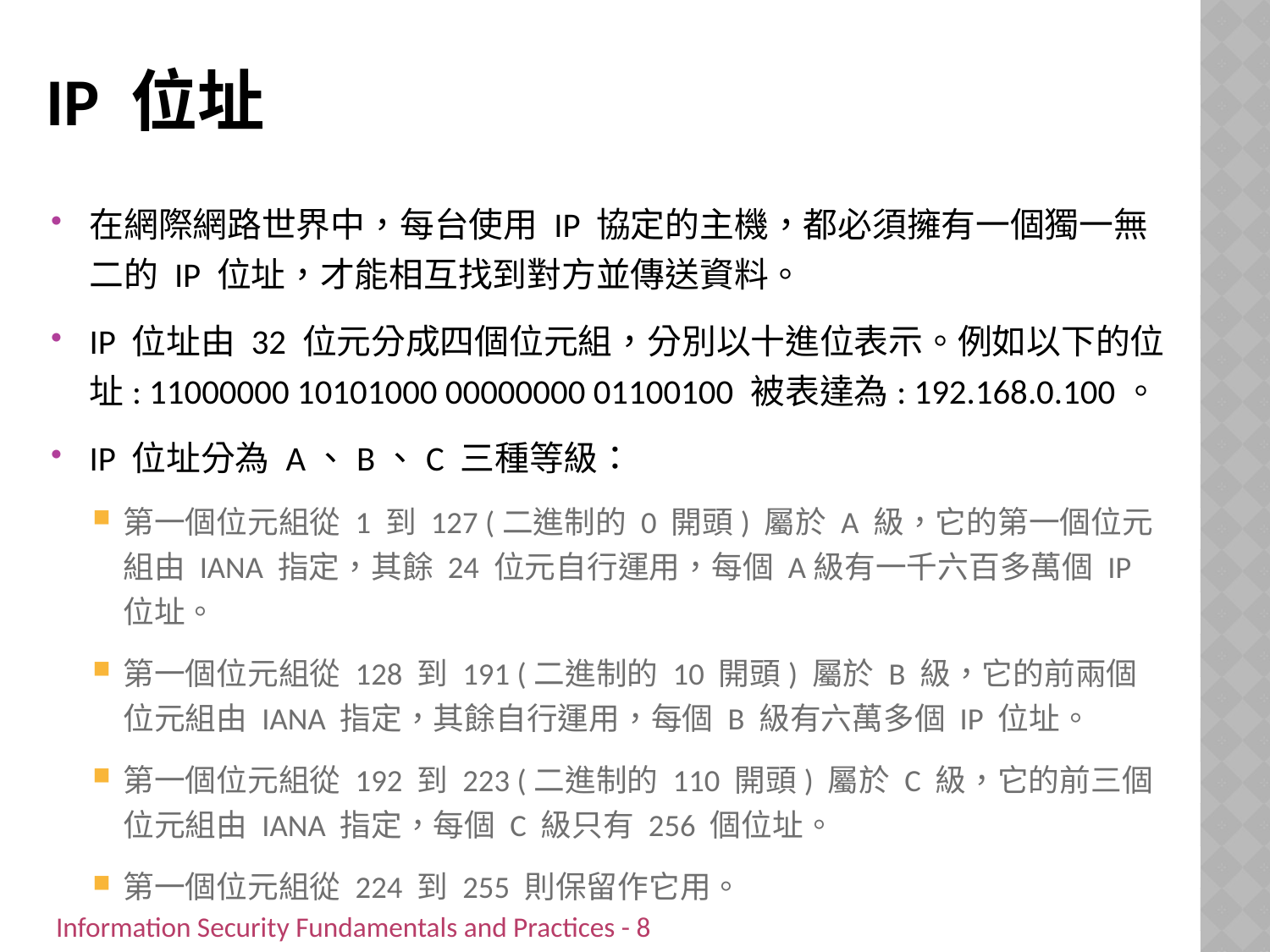

# IP 位址
在網際網路世界中，每台使用 IP 協定的主機，都必須擁有一個獨一無二的 IP 位址，才能相互找到對方並傳送資料。
IP 位址由 32 位元分成四個位元組，分別以十進位表示。例如以下的位址: 11000000 10101000 00000000 01100100 被表達為: 192.168.0.100。
IP 位址分為 A、B、C 三種等級：
第一個位元組從 1 到 127 (二進制的 0 開頭) 屬於 A 級，它的第一個位元組由 IANA 指定，其餘 24 位元自行運用，每個 A級有一千六百多萬個 IP 位址。
第一個位元組從 128 到 191 (二進制的 10 開頭) 屬於 B 級，它的前兩個位元組由 IANA 指定，其餘自行運用，每個 B 級有六萬多個 IP 位址。
第一個位元組從 192 到 223 (二進制的 110 開頭) 屬於 C 級，它的前三個位元組由 IANA 指定，每個 C 級只有 256 個位址。
第一個位元組從 224 到 255 則保留作它用。